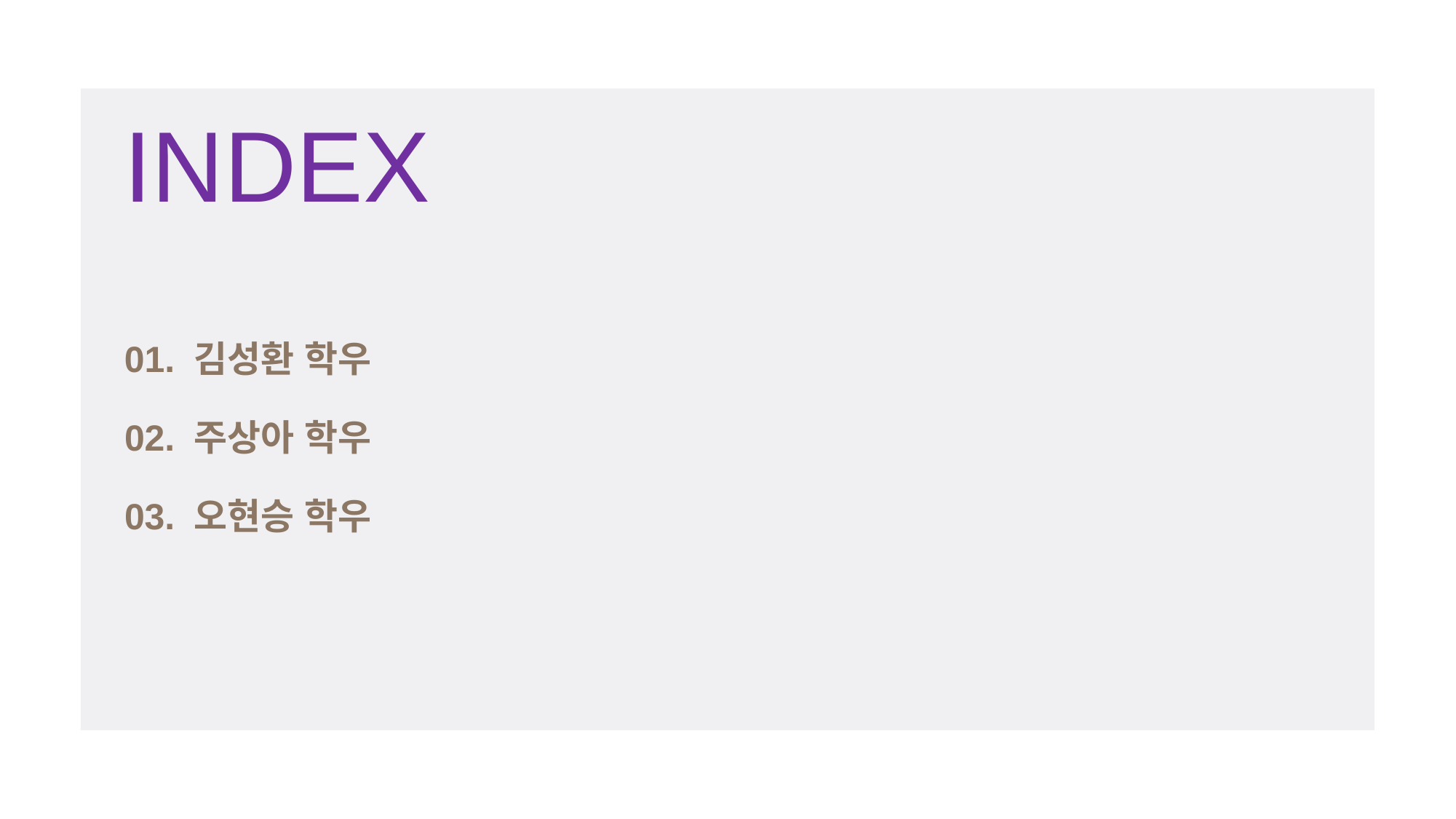

INDEX
01. 김성환 학우
02. 주상아 학우
03. 오현승 학우